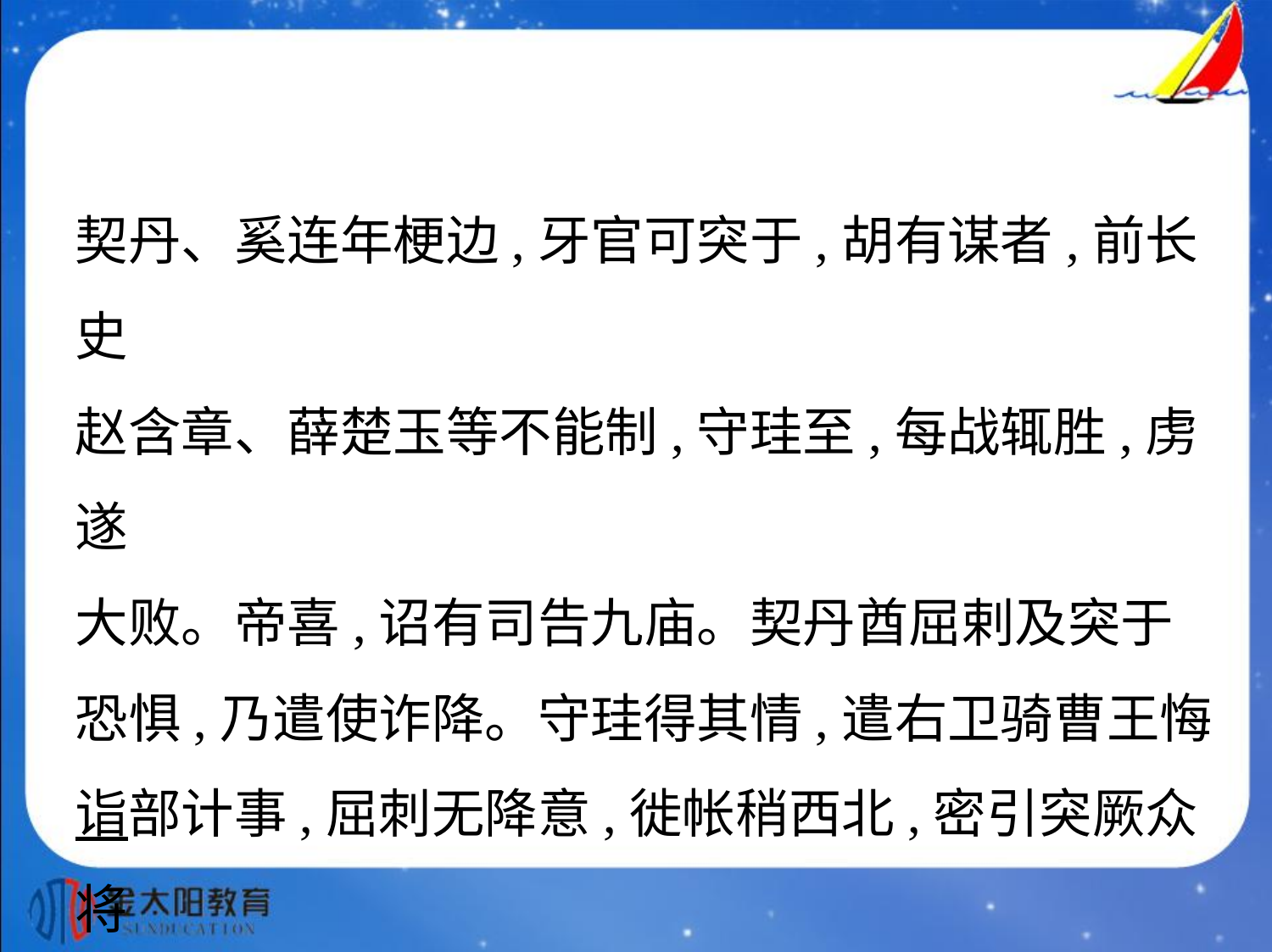

契丹、奚连年梗边,牙官可突于,胡有谋者,前长史
赵含章、薛楚玉等不能制,守珪至,每战辄胜,虏遂
大败。帝喜,诏有司告九庙。契丹酋屈剌及突于
恐惧,乃遣使诈降。守珪得其情,遣右卫骑曹王悔
诣部计事,屈刺无降意,徙帐稍西北,密引突厥众将
杀悔以叛。契丹别帅李过折与突于争权不叶,悔
因间诱之,夜斩屈剌及突于,尽灭其党,以众降。守